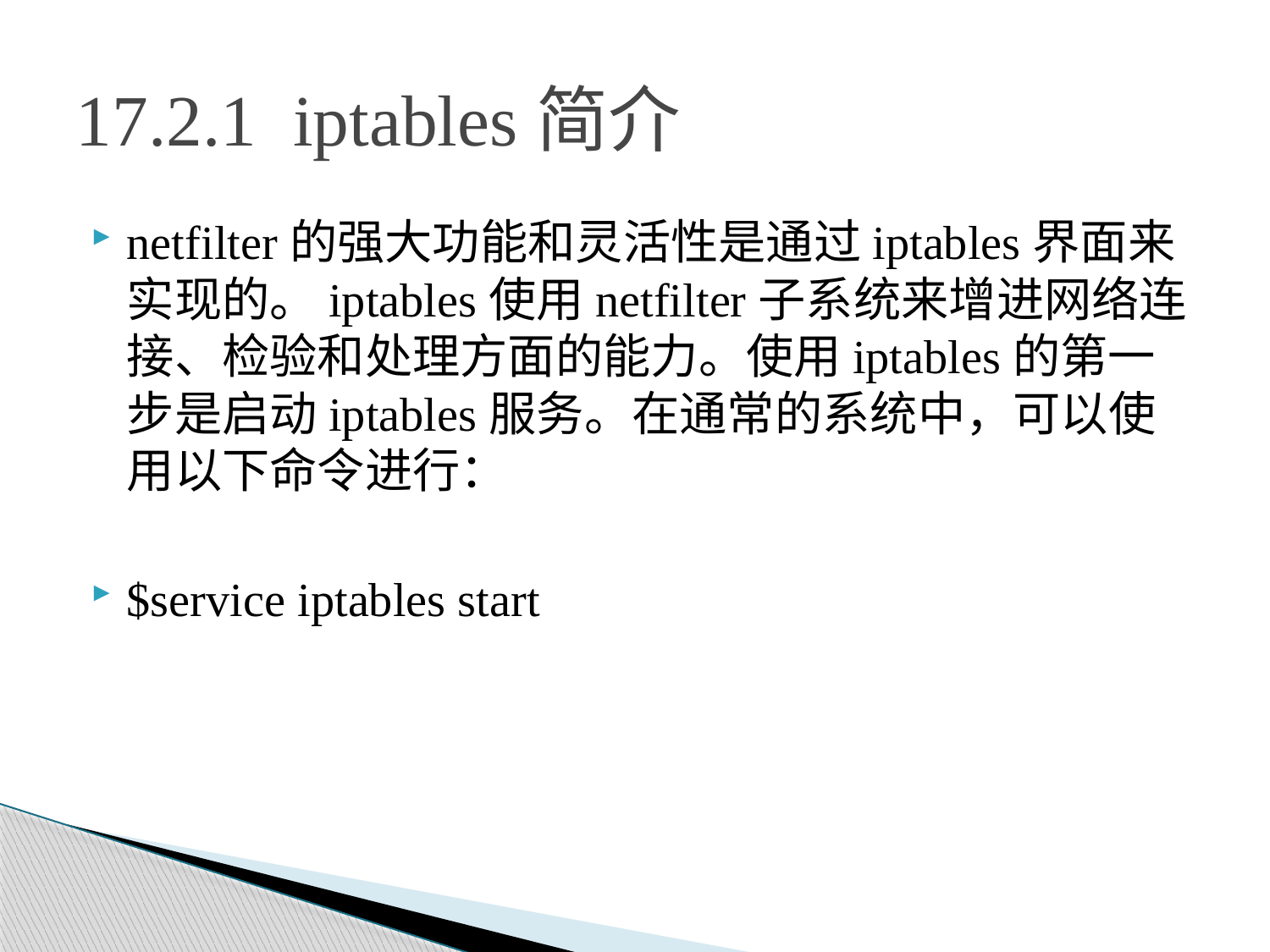

# 17.2.1  iptables简介
netfilter的强大功能和灵活性是通过iptables界面来实现的。iptables使用netfilter子系统来增进网络连接、检验和处理方面的能力。使用iptables的第一步是启动iptables服务。在通常的系统中，可以使用以下命令进行：

$service iptables start